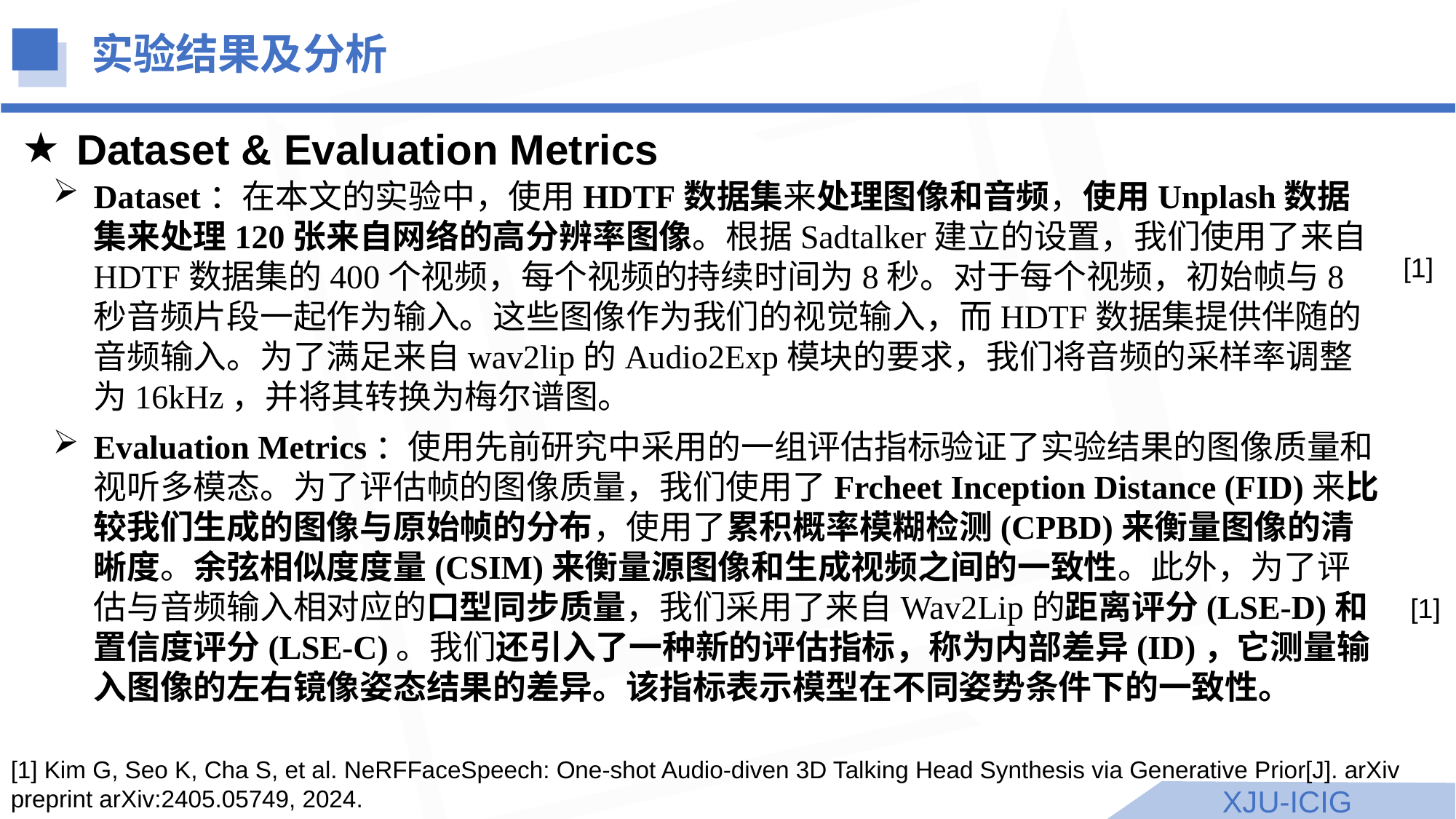

实验结果及分析

Dataset & Evaluation Metrics
Dataset：在本文的实验中，使用HDTF数据集来处理图像和音频，使用Unplash数据集来处理120张来自网络的高分辨率图像。根据Sadtalker建立的设置，我们使用了来自HDTF数据集的400个视频，每个视频的持续时间为8秒。对于每个视频，初始帧与8秒音频片段一起作为输入。这些图像作为我们的视觉输入，而HDTF数据集提供伴随的音频输入。为了满足来自wav2lip的Audio2Exp模块的要求，我们将音频的采样率调整为16kHz，并将其转换为梅尔谱图。
[1]
Evaluation Metrics：使用先前研究中采用的一组评估指标验证了实验结果的图像质量和视听多模态。为了评估帧的图像质量，我们使用了Frcheet Inception Distance (FID)来比较我们生成的图像与原始帧的分布，使用了累积概率模糊检测(CPBD)来衡量图像的清晰度。余弦相似度度量(CSIM)来衡量源图像和生成视频之间的一致性。此外，为了评估与音频输入相对应的口型同步质量，我们采用了来自Wav2Lip的距离评分(LSE-D)和置信度评分(LSE-C)。我们还引入了一种新的评估指标，称为内部差异(ID)，它测量输入图像的左右镜像姿态结果的差异。该指标表示模型在不同姿势条件下的一致性。
[1]
[1] Kim G, Seo K, Cha S, et al. NeRFFaceSpeech: One-shot Audio-diven 3D Talking Head Synthesis via Generative Prior[J]. arXiv preprint arXiv:2405.05749, 2024.
XJU-ICIG